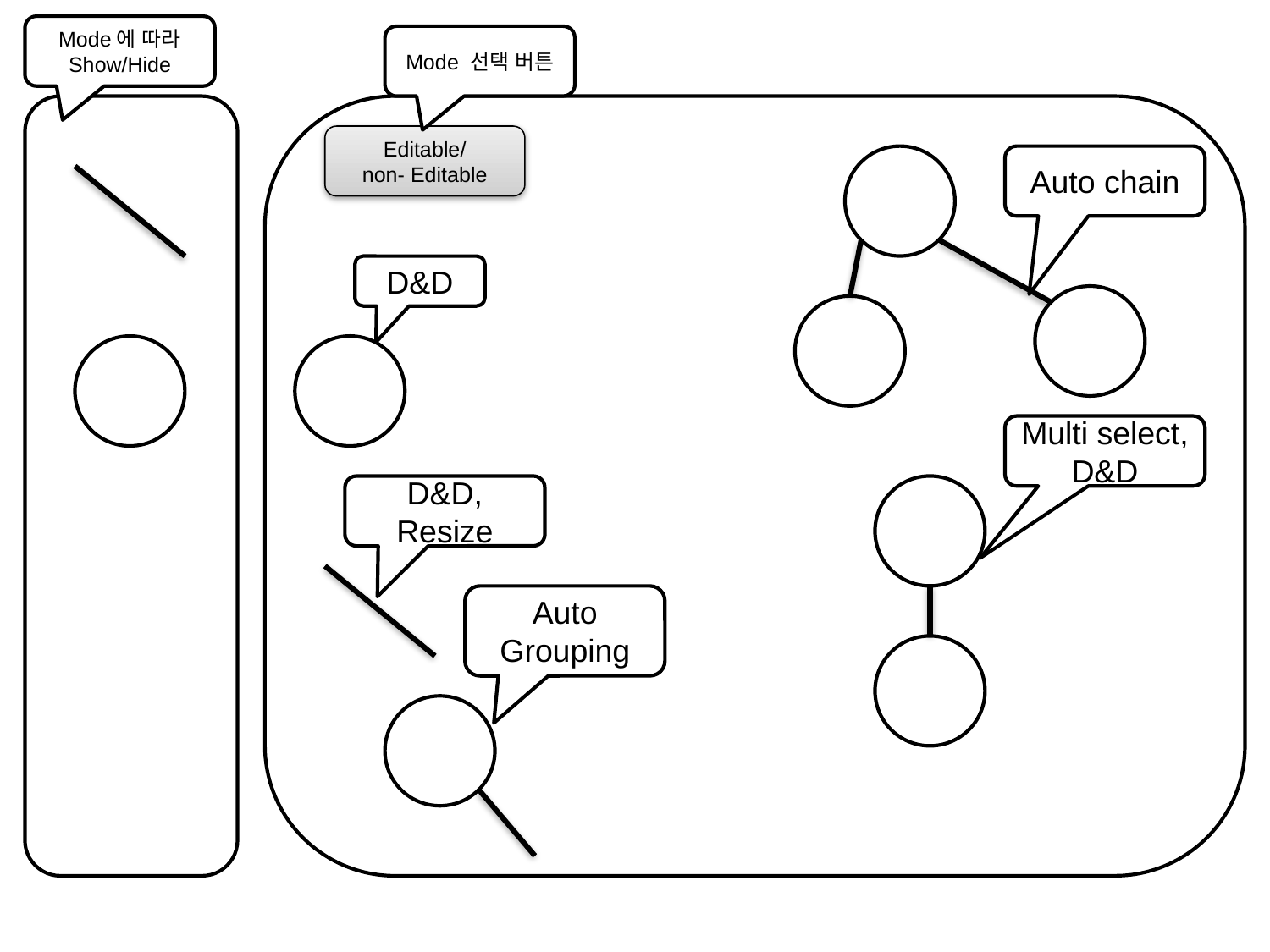

Mode에 따라
Show/Hide
Mode 선택 버튼

Editable/
non- Editable

Auto chain
D&D

Multi select,
D&D
D&D,
Resize

Auto Grouping